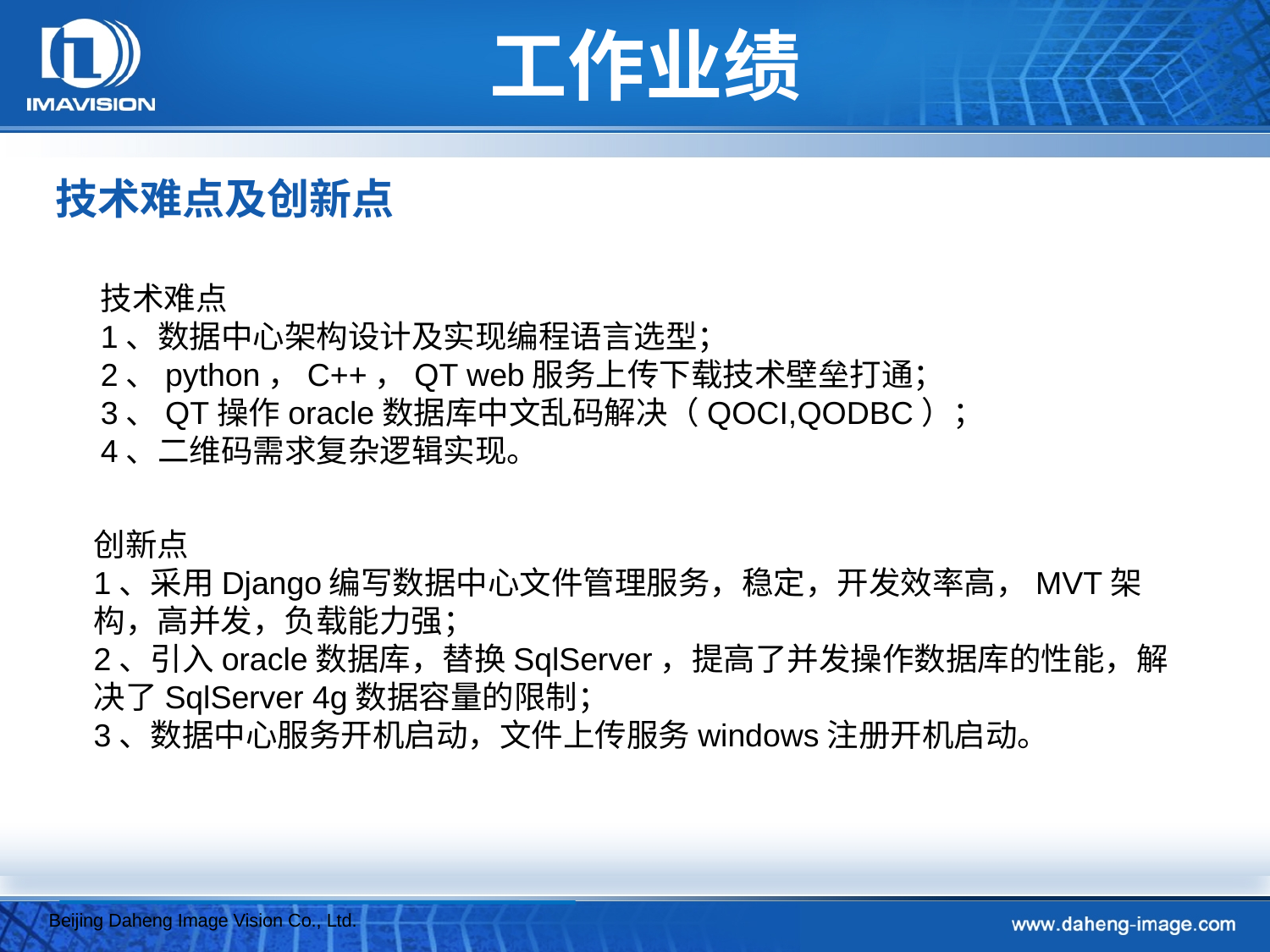

工作业绩

技术难点及创新点

技术难点
1、数据中心架构设计及实现编程语言选型；
2、python，C++，QT web服务上传下载技术壁垒打通；
3、QT操作oracle数据库中文乱码解决（QOCI,QODBC）；
4、二维码需求复杂逻辑实现。
创新点
1、采用Django编写数据中心文件管理服务，稳定，开发效率高，MVT架构，高并发，负载能力强；
2、引入oracle数据库，替换SqlServer，提高了并发操作数据库的性能，解决了SqlServer 4g数据容量的限制；
3、数据中心服务开机启动，文件上传服务windows注册开机启动。
Beijing Daheng Image Vision Co., Ltd.